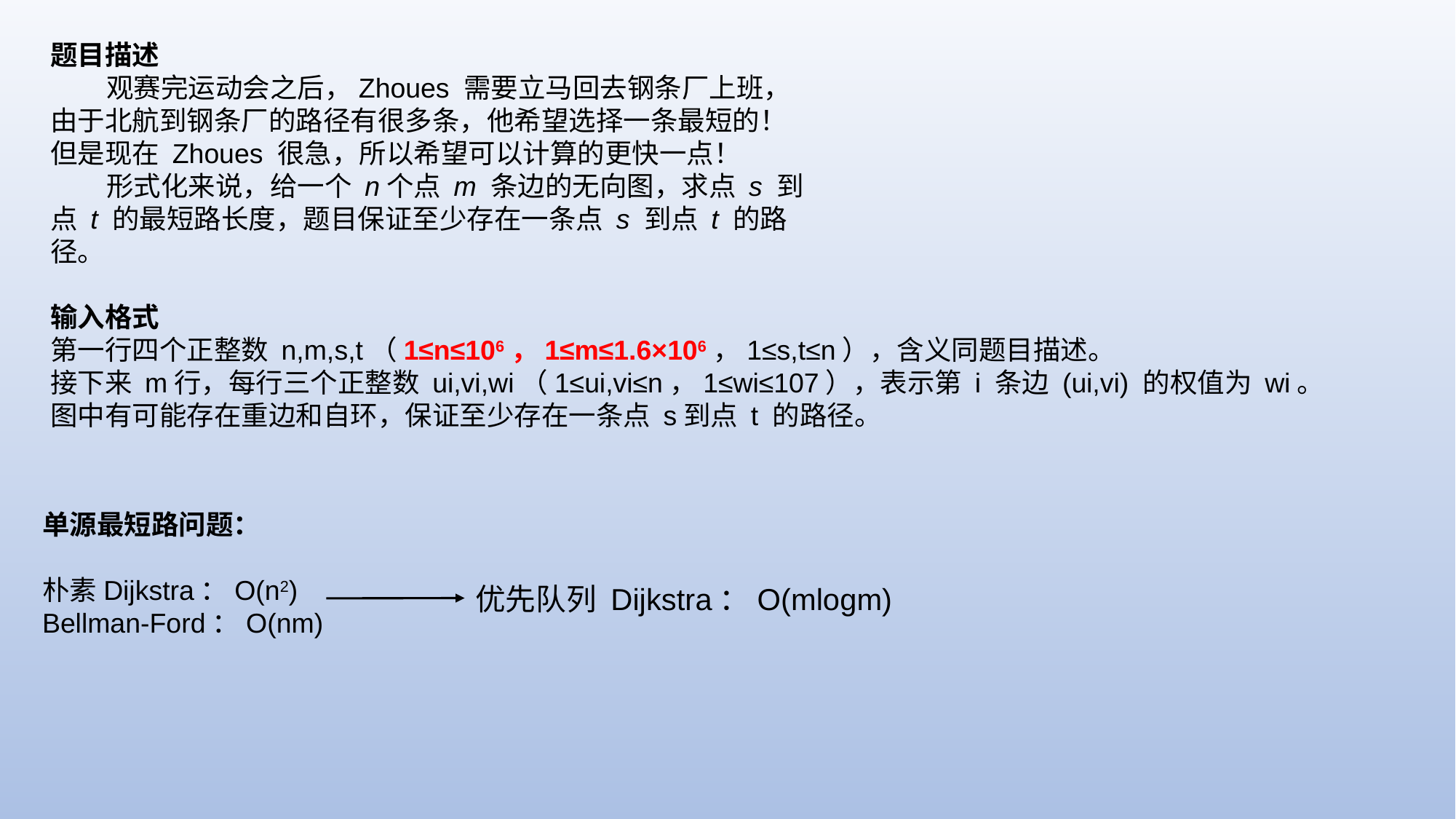

题目描述
        观赛完运动会之后，Zhoues 需要立马回去钢条厂上班，由于北航到钢条厂的路径有很多条，他希望选择一条最短的！但是现在 Zhoues 很急，所以希望可以计算的更快一点！
        形式化来说，给一个 n个点 m 条边的无向图，求点 s 到点 t 的最短路长度，题目保证至少存在一条点 s 到点 t 的路径。
输入格式
第一行四个正整数 n,m,s,t（1≤n≤106，1≤m≤1.6×106，1≤s,t≤n），含义同题目描述。
接下来 m行，每行三个正整数 ui,vi,wi（1≤ui,vi≤n，1≤wi≤107），表示第 i 条边 (ui,vi) 的权值为 wi。
图中有可能存在重边和自环，保证至少存在一条点 s到点 t 的路径。
单源最短路问题：

朴素Dijkstra：O(n2)
Bellman-Ford：O(nm)
优先队列 Dijkstra：O(mlogm)